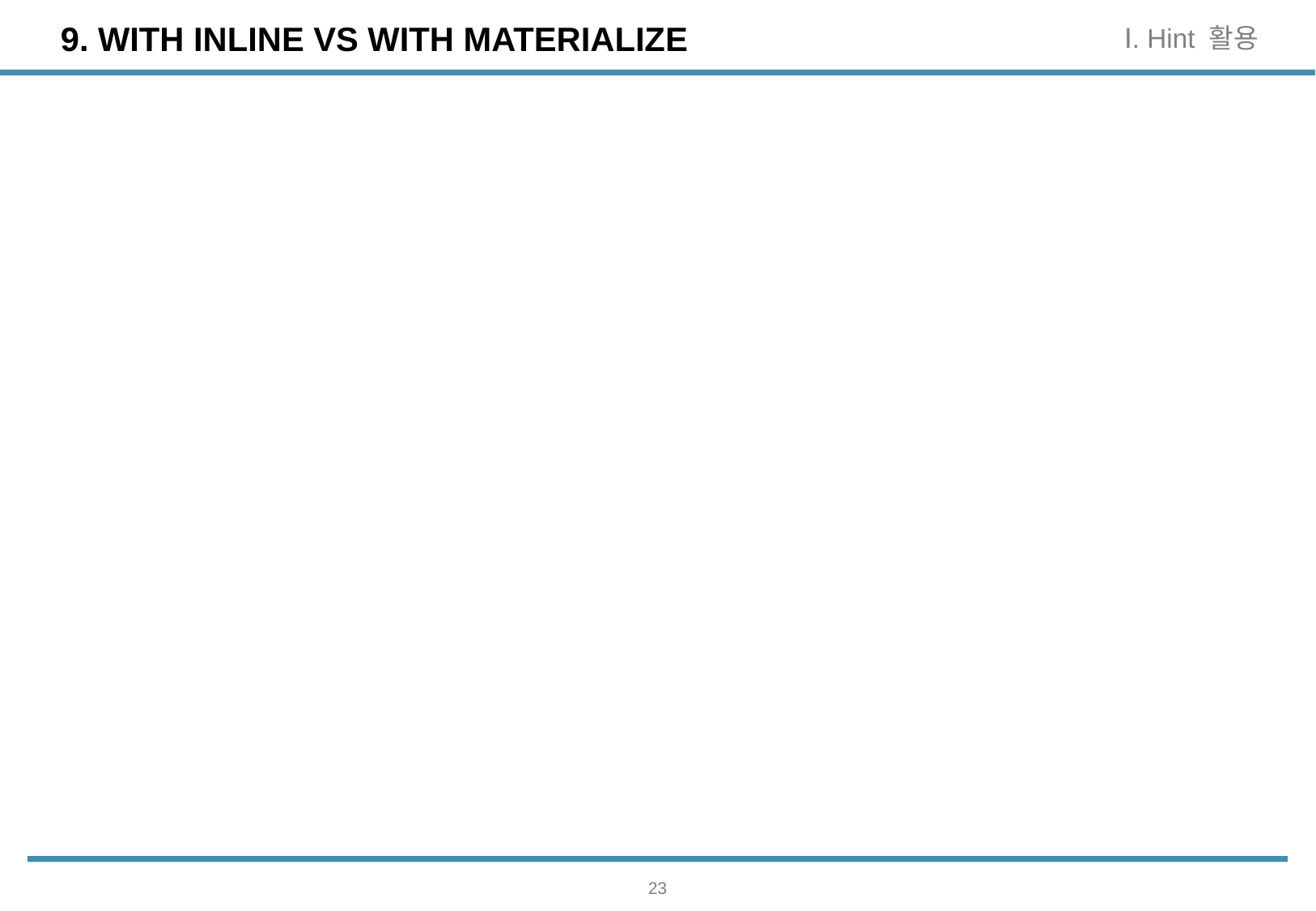

# 9. WITH INLINE VS WITH MATERIALIZE
Ⅰ. Hint 활용
23